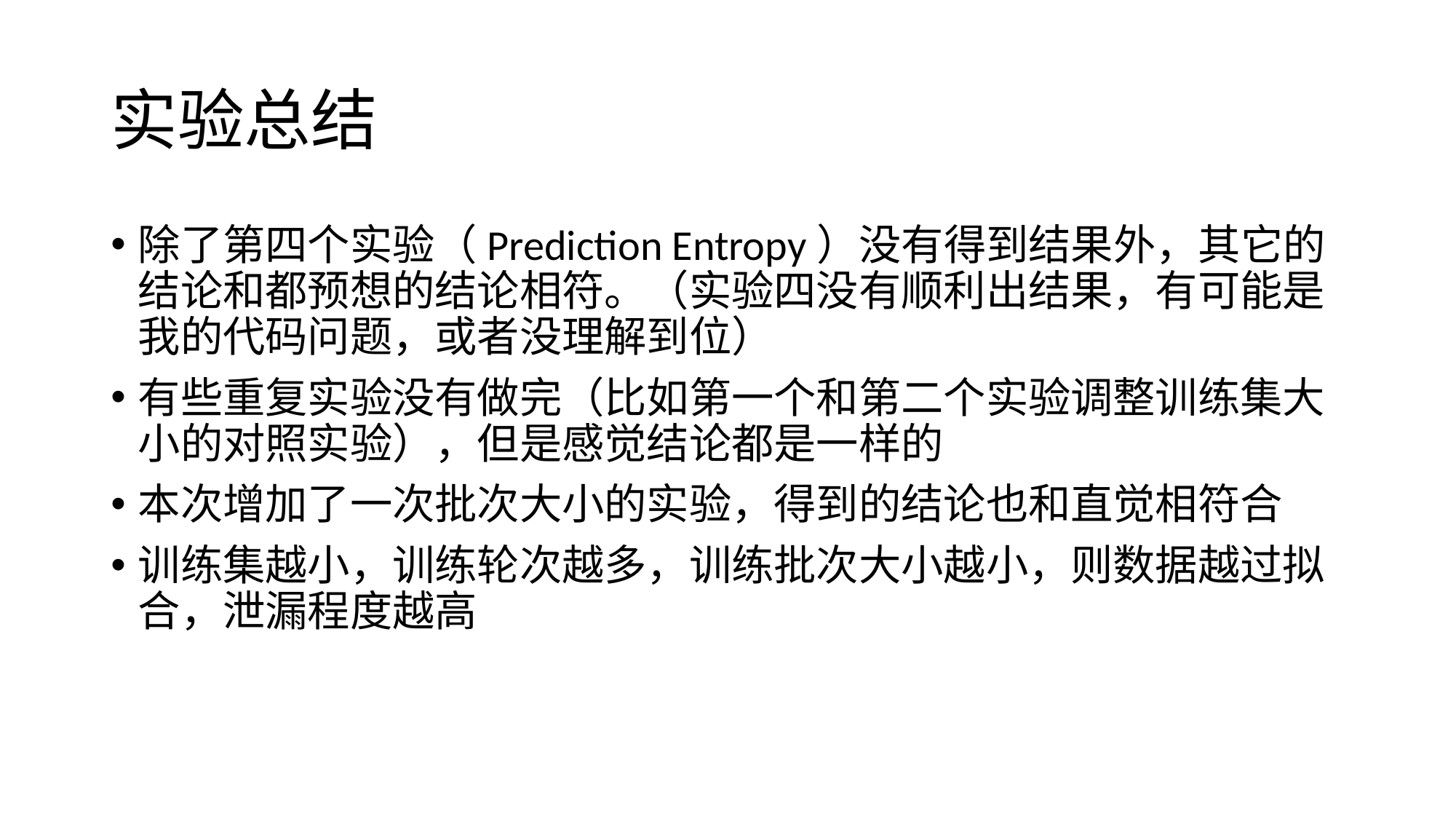

# 实验总结
除了第四个实验（Prediction Entropy）没有得到结果外，其它的结论和都预想的结论相符。（实验四没有顺利出结果，有可能是我的代码问题，或者没理解到位）
有些重复实验没有做完（比如第一个和第二个实验调整训练集大小的对照实验），但是感觉结论都是一样的
本次增加了一次批次大小的实验，得到的结论也和直觉相符合
训练集越小，训练轮次越多，训练批次大小越小，则数据越过拟合，泄漏程度越高